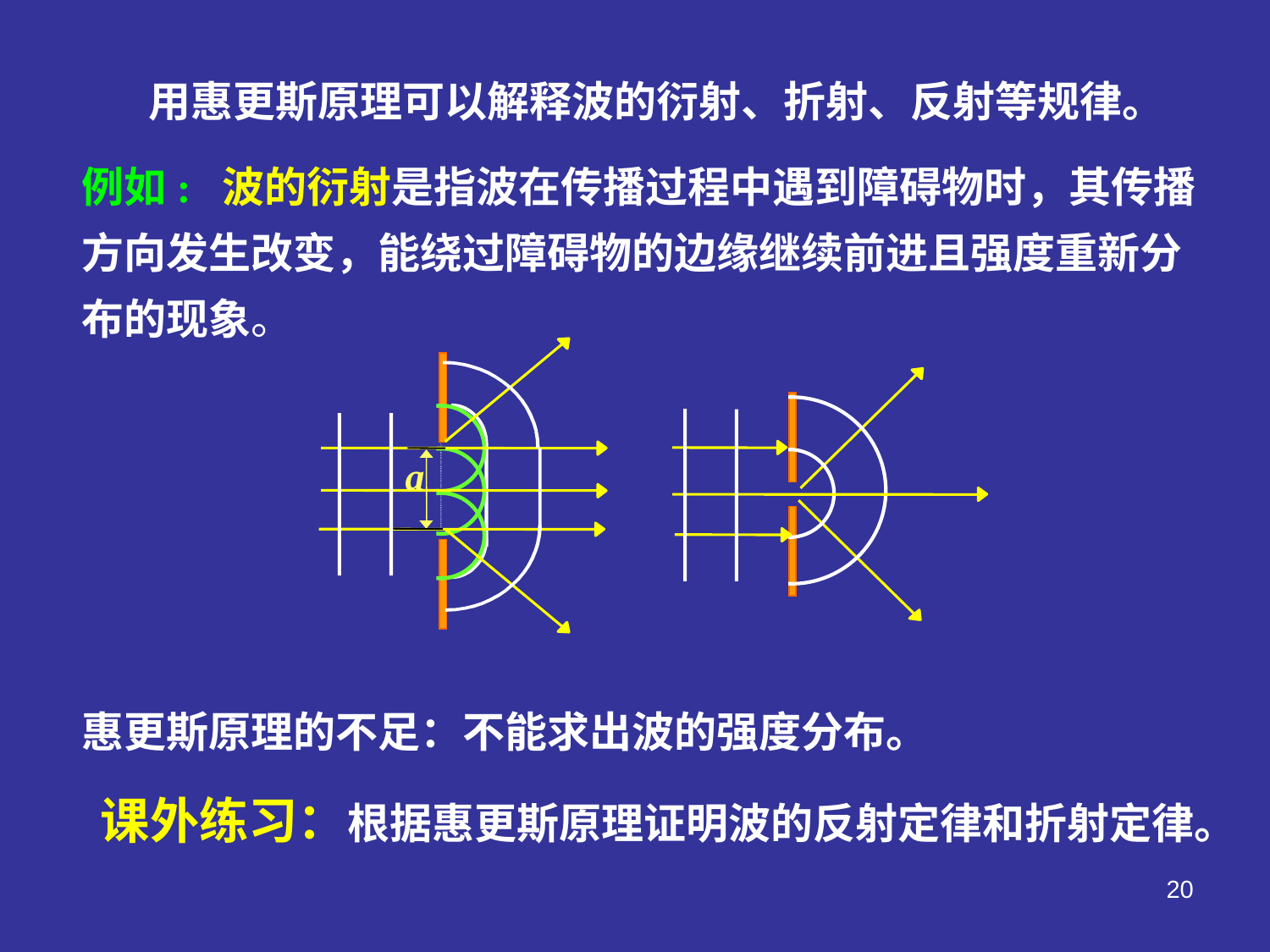

用惠更斯原理可以解释波的衍射、折射、反射等规律。
例如:  波的衍射是指波在传播过程中遇到障碍物时，其传播方向发生改变，能绕过障碍物的边缘继续前进且强度重新分布的现象。

·

a

·
·

·

惠更斯原理的不足：不能求出波的强度分布。
课外练习：根据惠更斯原理证明波的反射定律和折射定律。
20